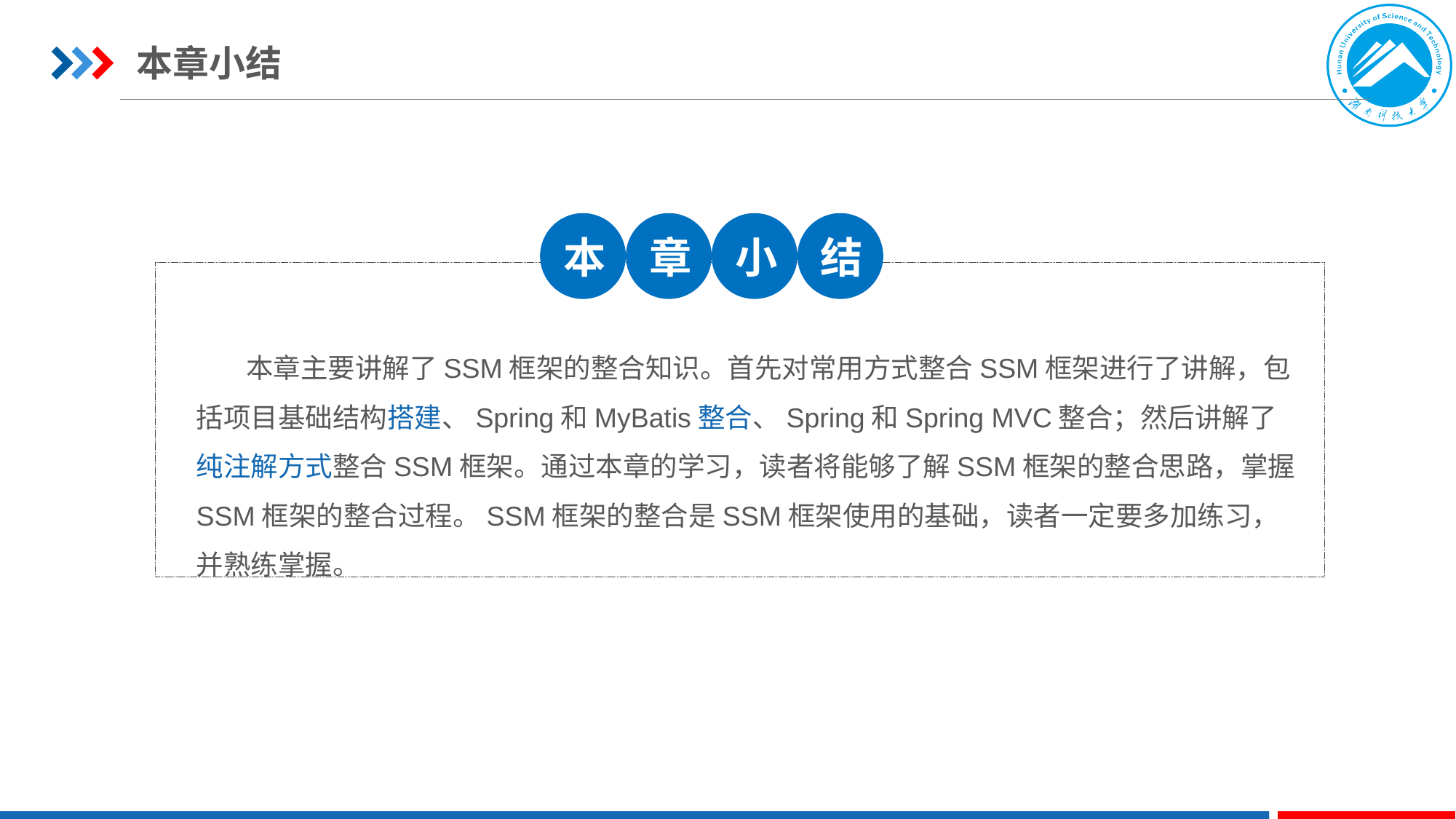

本章小结
本
章
小
结

       本章主要讲解了SSM框架的整合知识。首先对常用方式整合SSM框架进行了讲解，包括项目基础结构搭建、Spring和MyBatis整合、Spring和Spring MVC整合；然后讲解了纯注解方式整合SSM框架。通过本章的学习，读者将能够了解SSM框架的整合思路，掌握SSM框架的整合过程。SSM框架的整合是SSM框架使用的基础，读者一定要多加练习，并熟练掌握。